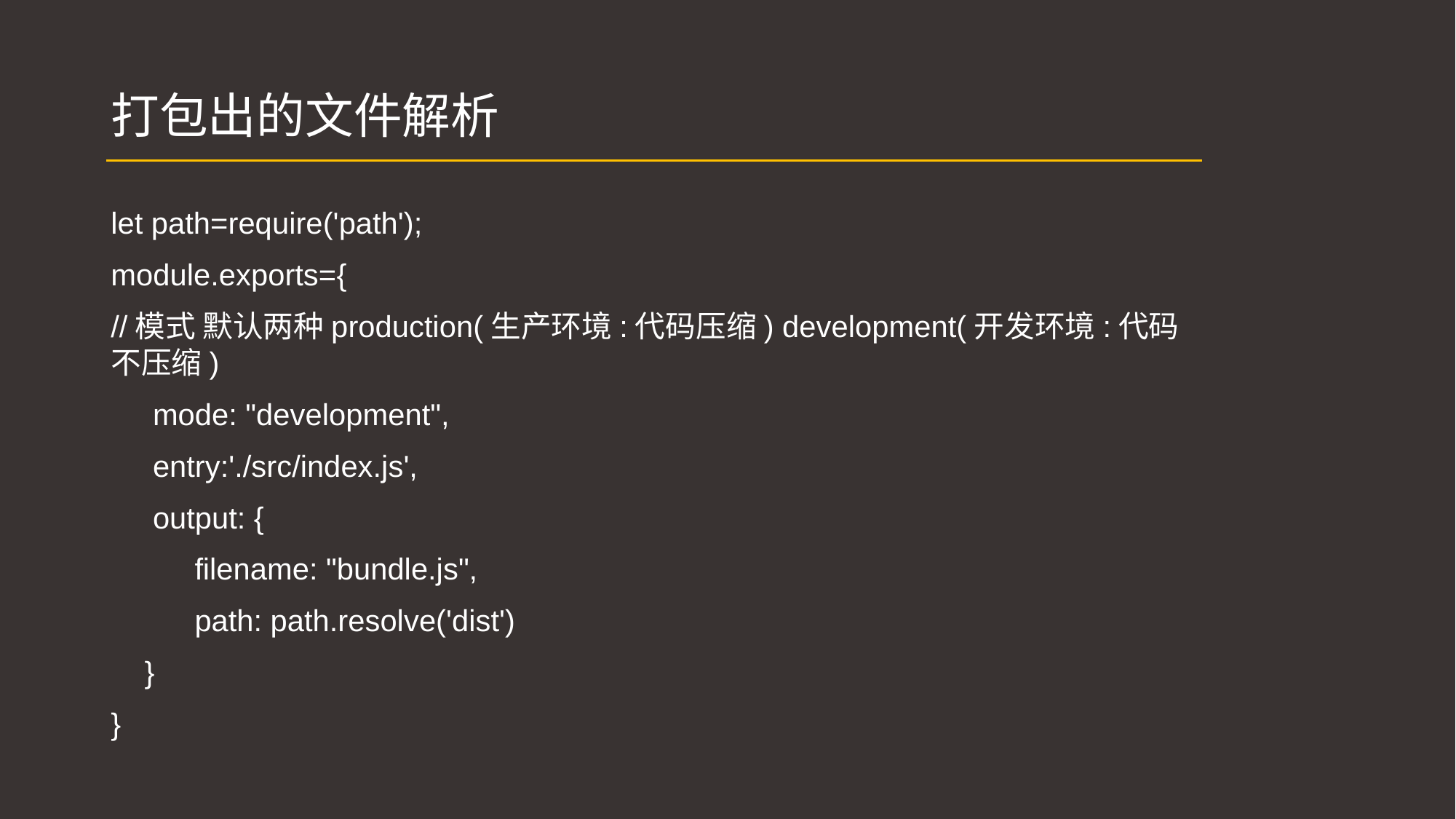

# 打包出的文件解析
let path=require('path');
module.exports={
//模式 默认两种production(生产环境:代码压缩) development(开发环境:代码不压缩)
     mode: "development",
     entry:'./src/index.js',
     output: {
          filename: "bundle.js",
          path: path.resolve('dist')
    }
}